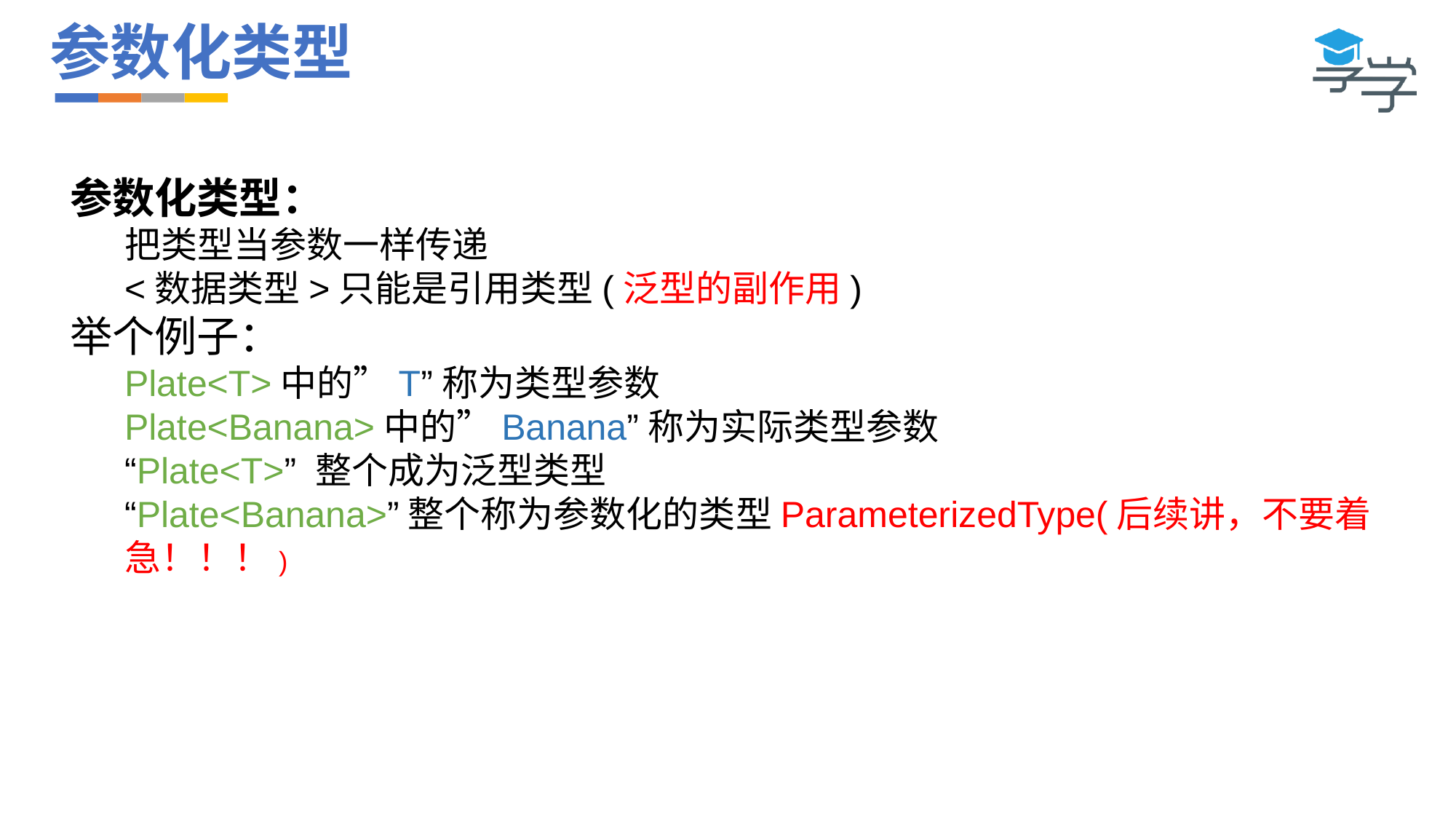

# 参数化类型
参数化类型：
把类型当参数一样传递
<数据类型>只能是引用类型(泛型的副作用)
举个例子：
Plate<T>中的”T”称为类型参数
Plate<Banana>中的”Banana”称为实际类型参数
“Plate<T>” 整个成为泛型类型
“Plate<Banana>”整个称为参数化的类型ParameterizedType(后续讲，不要着急！！！)